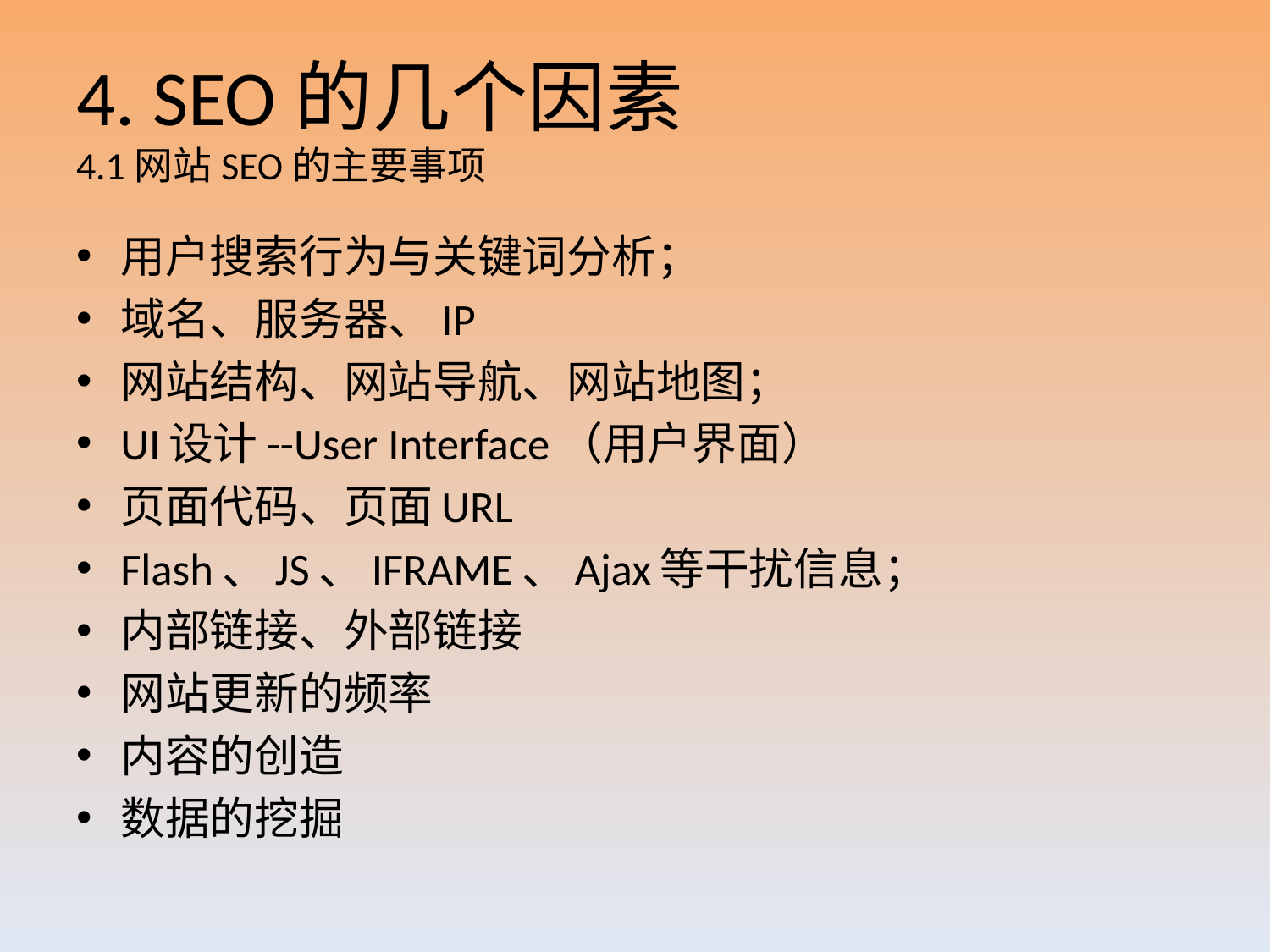

# 4. SEO的几个因素 4.1网站SEO的主要事项
用户搜索行为与关键词分析；
域名、服务器、IP
网站结构、网站导航、网站地图；
UI设计--User Interface（用户界面）
页面代码、页面URL
Flash、JS、IFRAME、Ajax等干扰信息；
内部链接、外部链接
网站更新的频率
内容的创造
数据的挖掘